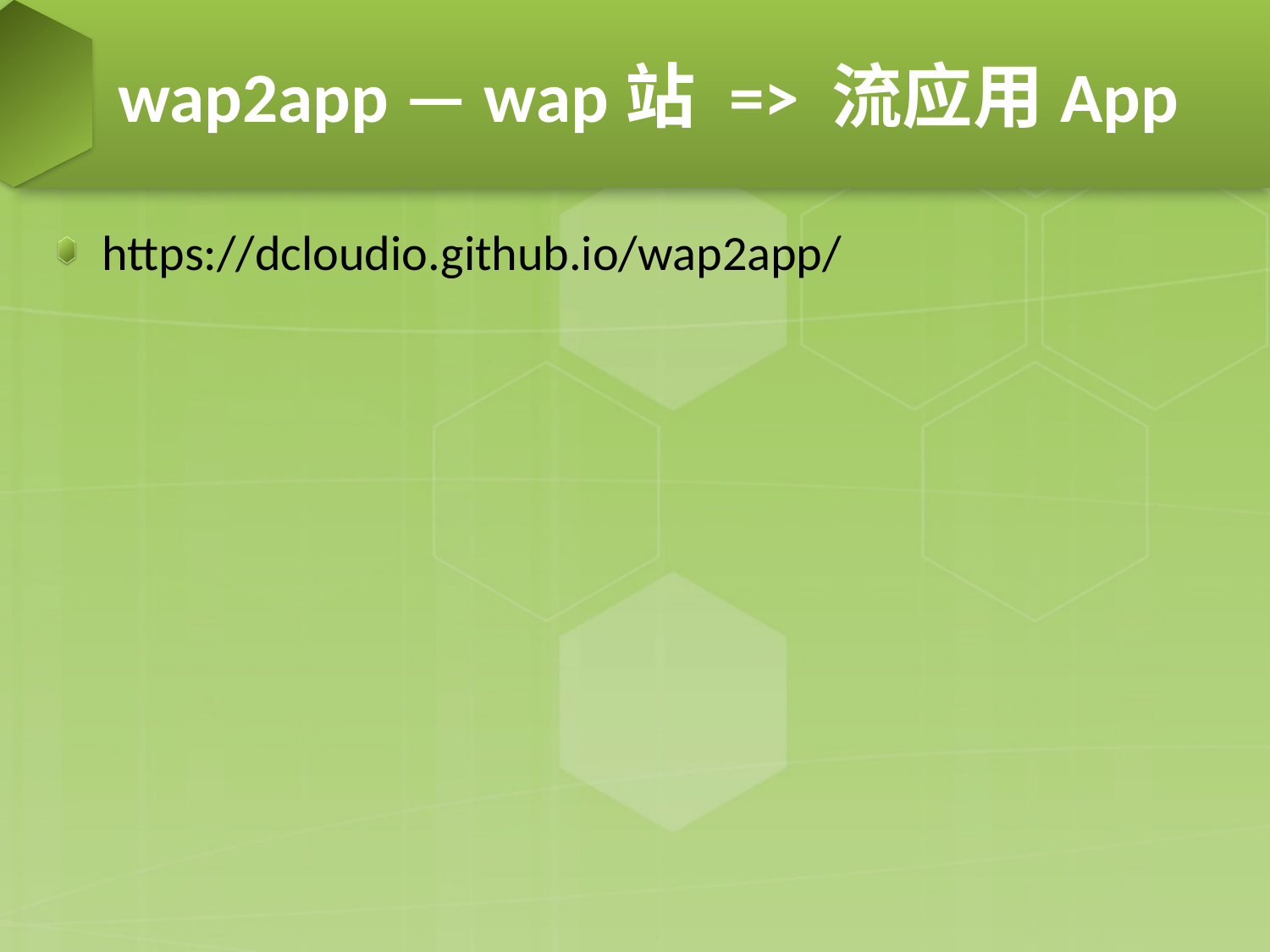

# wap2app — wap站 => 流应用App
https://dcloudio.github.io/wap2app/